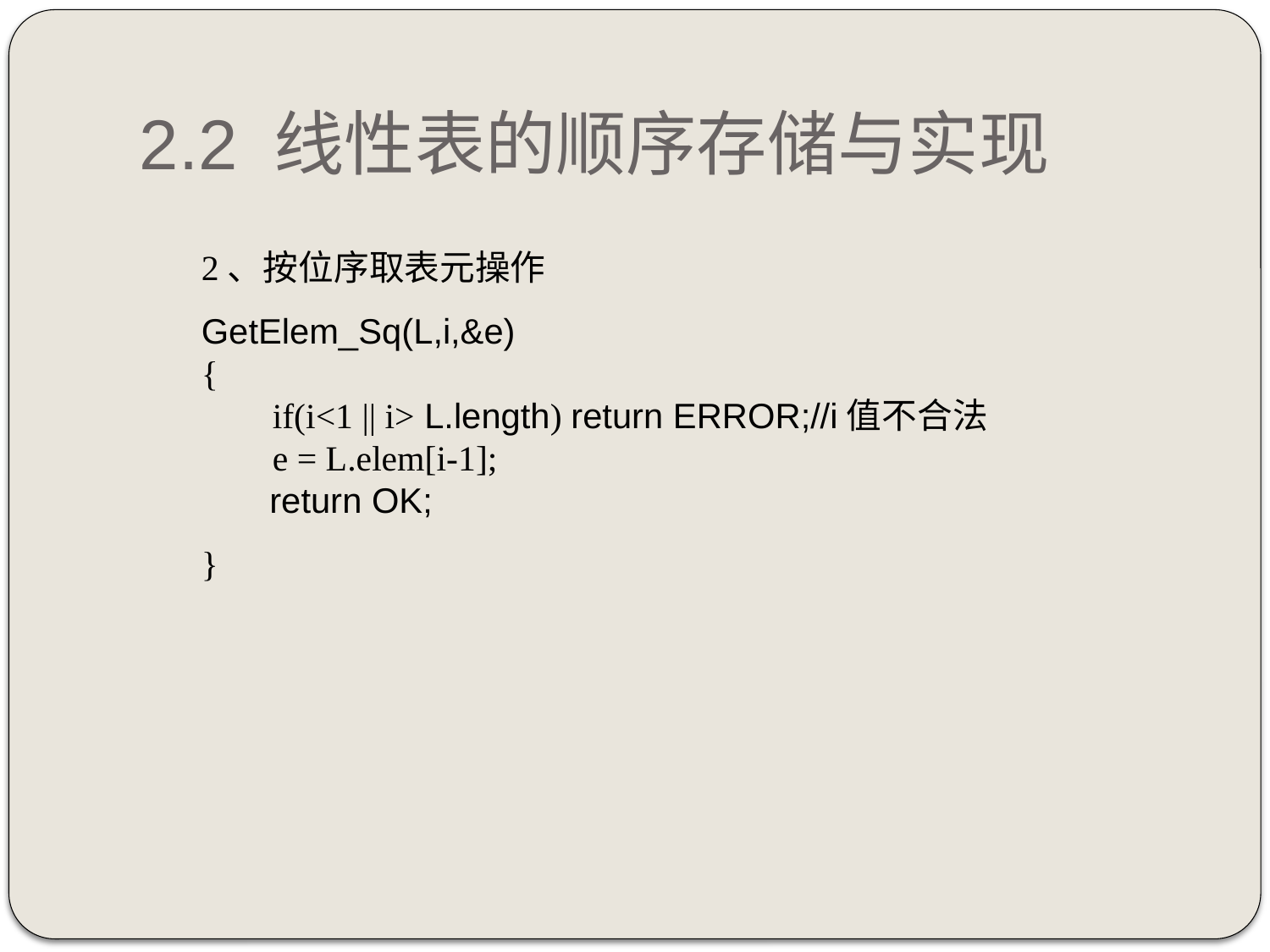

# 2.2 线性表的顺序存储与实现
2、按位序取表元操作
GetElem_Sq(L,i,&e)
{
        if(i<1 || i> L.length) return ERROR;//i值不合法
        e = L.elem[i-1];
       return OK;
}